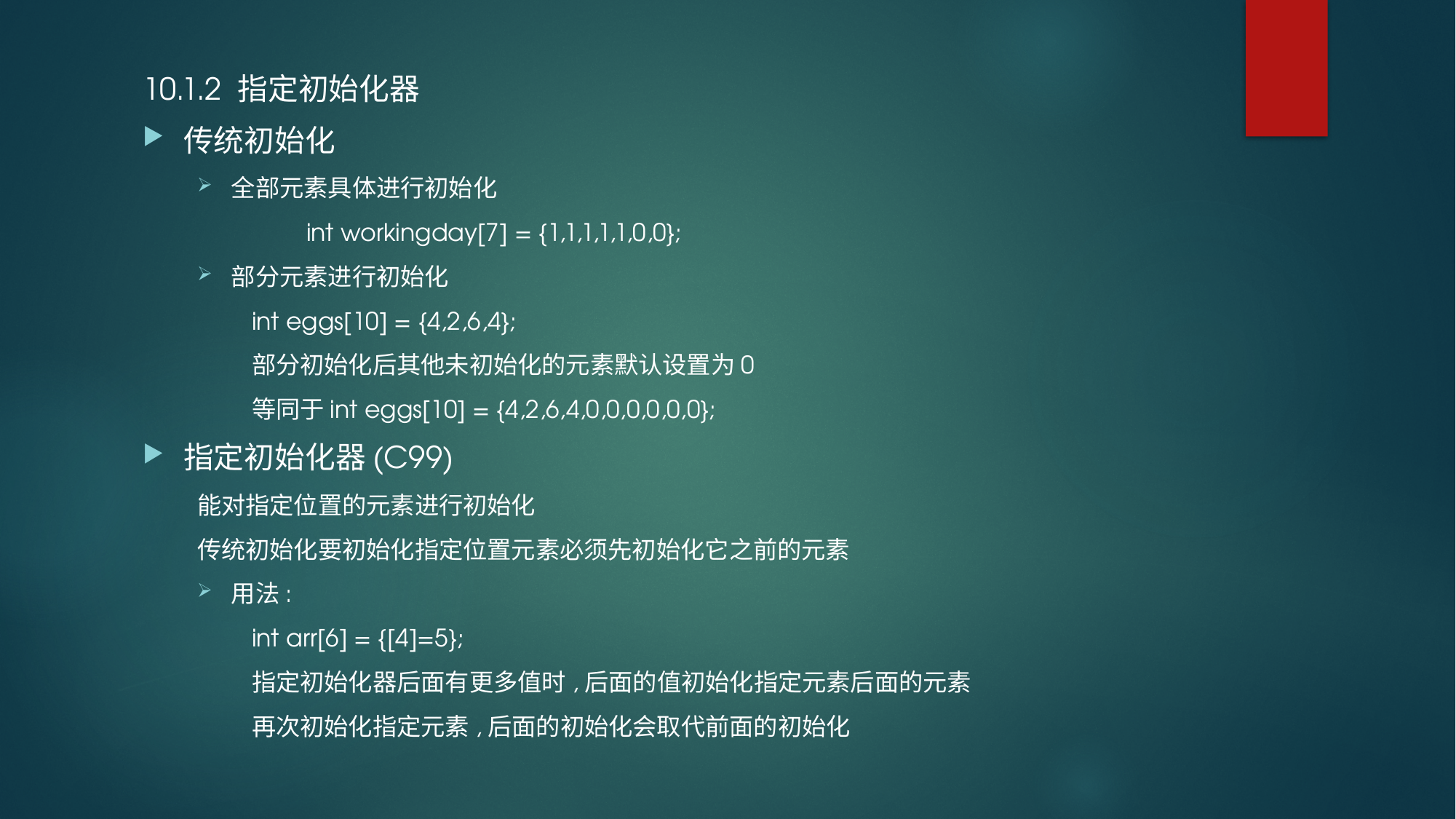

10.1.2 指定初始化器
传统初始化
全部元素具体进行初始化
	int workingday[7] = {1,1,1,1,1,0,0};
部分元素进行初始化
int eggs[10] = {4,2,6,4};
部分初始化后其他未初始化的元素默认设置为0
等同于int eggs[10] = {4,2,6,4,0,0,0,0,0,0};
指定初始化器(C99)
能对指定位置的元素进行初始化
传统初始化要初始化指定位置元素必须先初始化它之前的元素
用法:
int arr[6] = {[4]=5};
指定初始化器后面有更多值时,后面的值初始化指定元素后面的元素
再次初始化指定元素,后面的初始化会取代前面的初始化